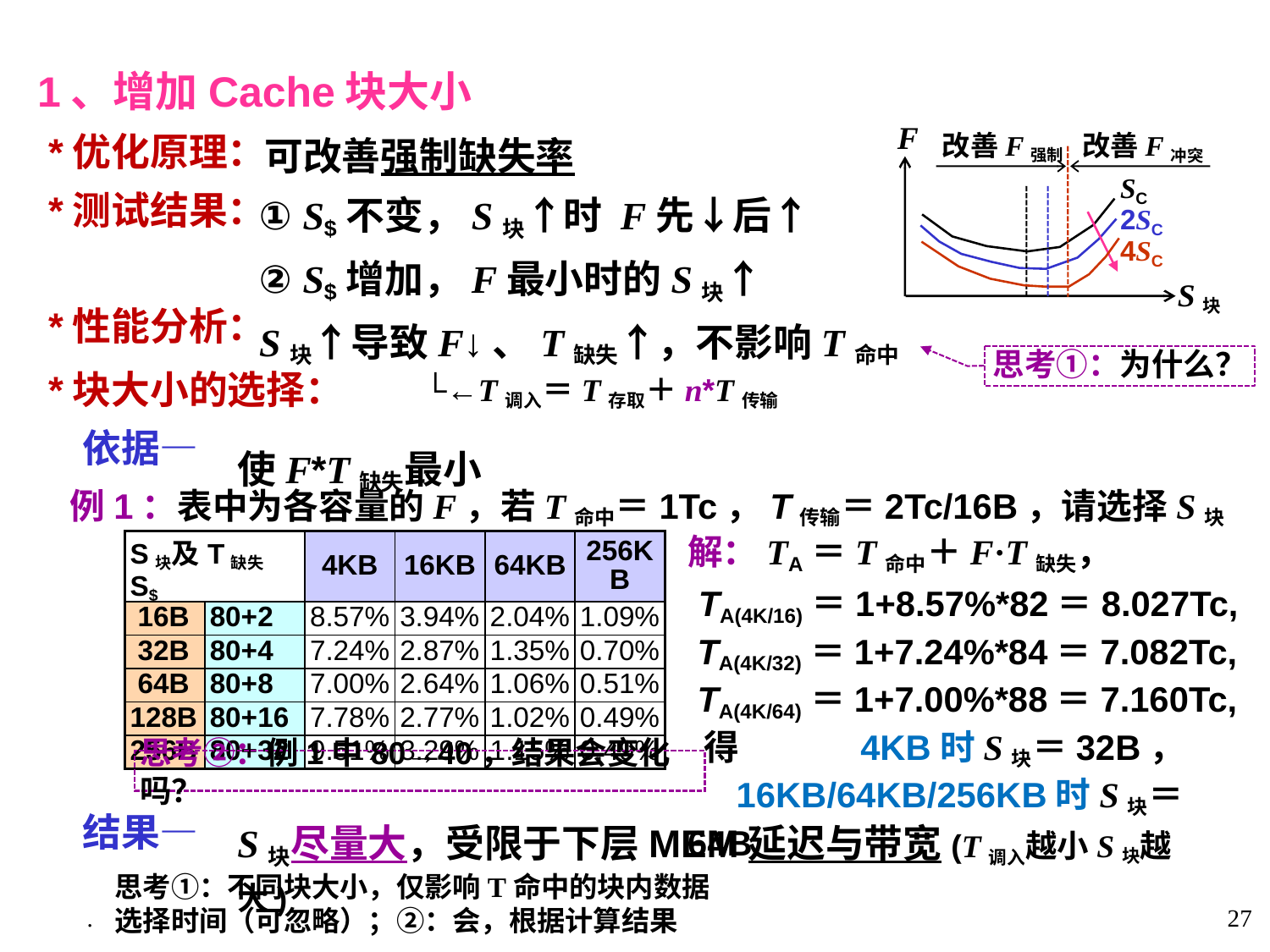

1、增加Cache块大小
 *优化原理：
 *测试结果：

 *性能分析：
 *块大小的选择：
    依据—

    结果—
  可改善强制缺失率
  ① S$不变，S块↑时 F先↓后↑
  ② S$增加，F最小时的S块↑
  S块↑导致F↓、T缺失↑，不影响T命中
                     └←T调入＝T存取＋n*T传输
使F*T缺失最小
F
改善F强制

SC
2SC
4SC

S块

改善F冲突

思考①：为什么？
   例1：表中为各容量的F，若T命中＝1Tc，T传输＝2Tc/16B，请选择S块
解：TA＝T命中＋F·T缺失，
 TA(4K/16)＝1+8.57%*82＝8.027Tc,
 TA(4K/32)＝1+7.24%*84＝7.082Tc,
 TA(4K/64)＝1+7.00%*88＝7.160Tc,
 得              4KB时S块＝32B，
     16KB/64KB/256KB时S块＝64B
| S块及T缺失 S$ |  | 4KB | 16KB | 64KB | 256KB |
| --- | --- | --- | --- | --- | --- |
| 16B | 80+2 | 8.57% | 3.94% | 2.04% | 1.09% |
| 32B | 80+4 | 7.24% | 2.87% | 1.35% | 0.70% |
| 64B | 80+8 | 7.00% | 2.64% | 1.06% | 0.51% |
| 128B | 80+16 | 7.78% | 2.77% | 1.02% | 0.49% |
| 256B | 80+32 | 9.51% | 3.29% | 1.15% | 0.49% |
思考②：例1中80→40，结果会变化吗？
S块尽量大，受限于下层MEM延迟与带宽(T调入越小S块越大)
思考①：不同块大小，仅影响T命中的块内数据选择时间（可忽略）；②：会，根据计算结果
.
27